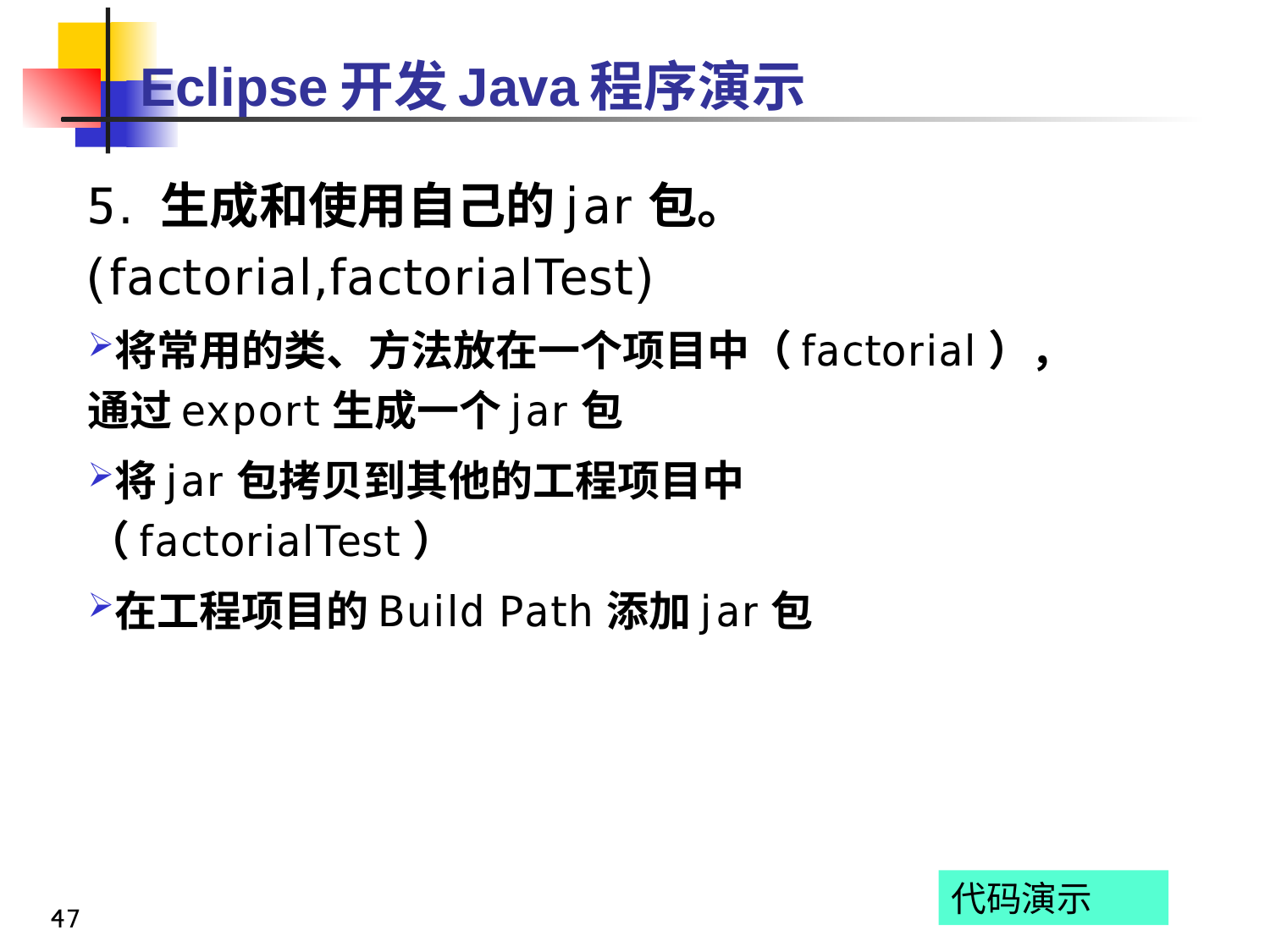

# Eclipse开发Java程序演示
5. 生成和使用自己的jar包。(factorial,factorialTest)
将常用的类、方法放在一个项目中（factorial），通过export生成一个jar包
将jar包拷贝到其他的工程项目中（factorialTest）
在工程项目的Build Path添加jar包

代码演示
47